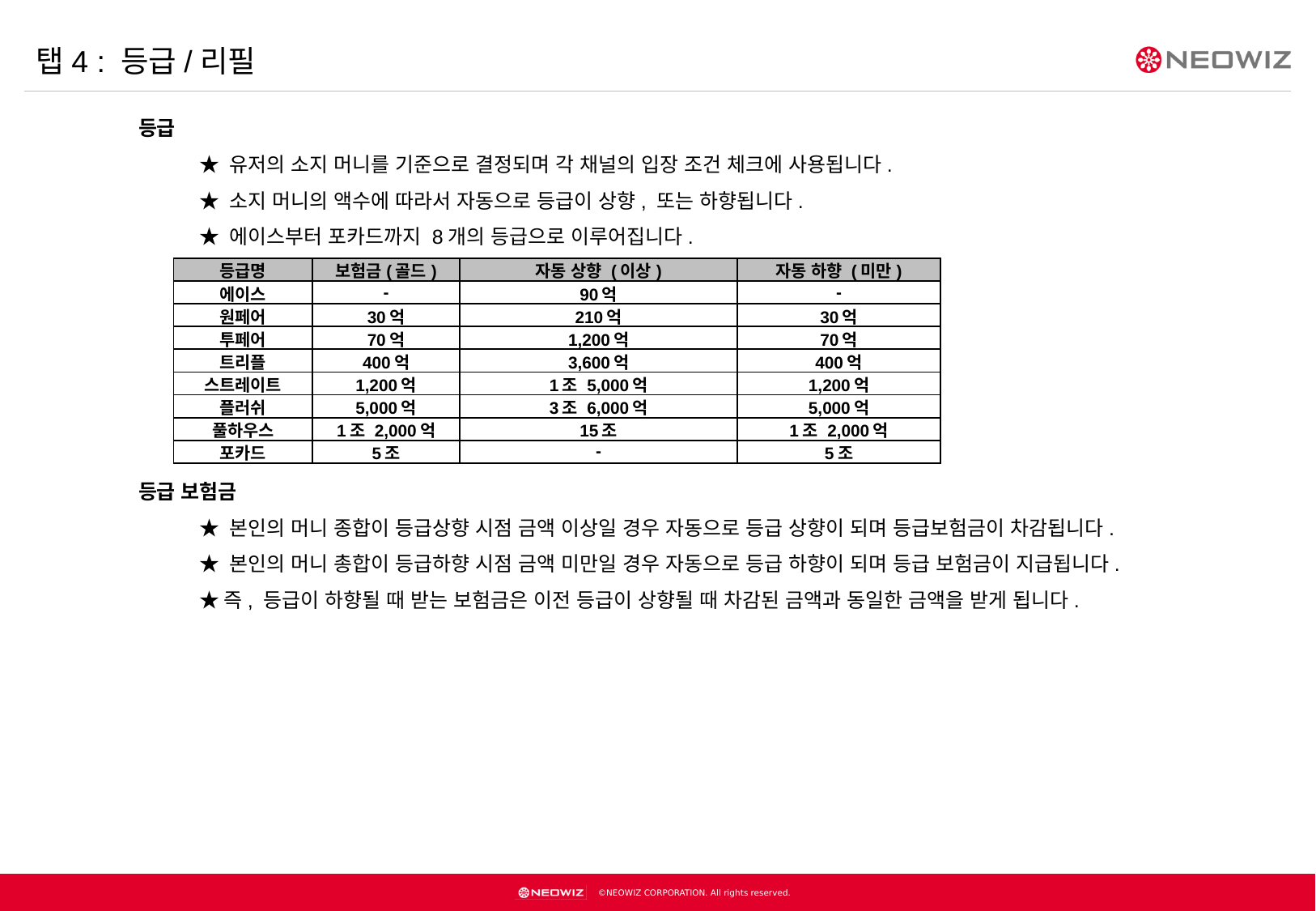

탭4 : 등급/리필
등급
★ 유저의 소지 머니를 기준으로 결정되며 각 채널의 입장 조건 체크에 사용됩니다.
★ 소지 머니의 액수에 따라서 자동으로 등급이 상향, 또는 하향됩니다.
★ 에이스부터 포카드까지 8개의 등급으로 이루어집니다.

등급 보험금
★ 본인의 머니 종합이 등급상향 시점 금액 이상일 경우 자동으로 등급 상향이 되며 등급보험금이 차감됩니다.
★ 본인의 머니 총합이 등급하향 시점 금액 미만일 경우 자동으로 등급 하향이 되며 등급 보험금이 지급됩니다.
★즉, 등급이 하향될 때 받는 보험금은 이전 등급이 상향될 때 차감된 금액과 동일한 금액을 받게 됩니다.
| 등급명 | 보험금(골드) | 자동 상향 (이상) | 자동 하향 (미만) |
| --- | --- | --- | --- |
| 에이스 | - | 90억 | - |
| 원페어 | 30억 | 210억 | 30억 |
| 투페어 | 70억 | 1,200억 | 70억 |
| 트리플 | 400억 | 3,600억 | 400억 |
| 스트레이트 | 1,200억 | 1조 5,000억 | 1,200억 |
| 플러쉬 | 5,000억 | 3조 6,000억 | 5,000억 |
| 풀하우스 | 1조 2,000억 | 15조 | 1조 2,000억 |
| 포카드 | 5조 | - | 5조 |
등급 보험금이란?
본인의 머니 총합이 등급하향 시점 금액 미만일 경우 자동으로 등급 하향이 되며 등급 보험금이 지급됩니다.
보험금은 원페어~포카드 등급에만 적용되어 있습니다.